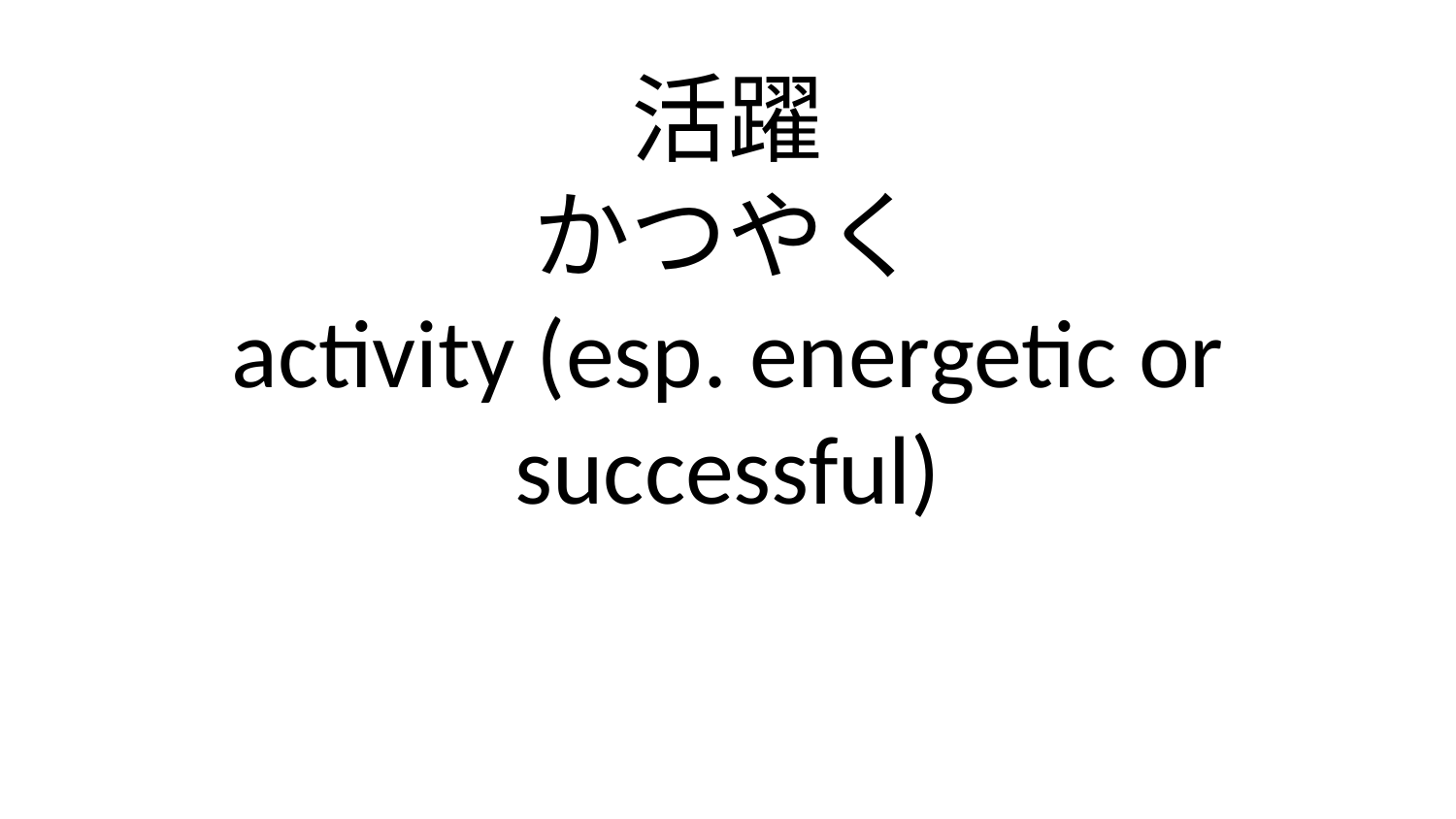

活躍
かつやく
activity (esp. energetic or successful)